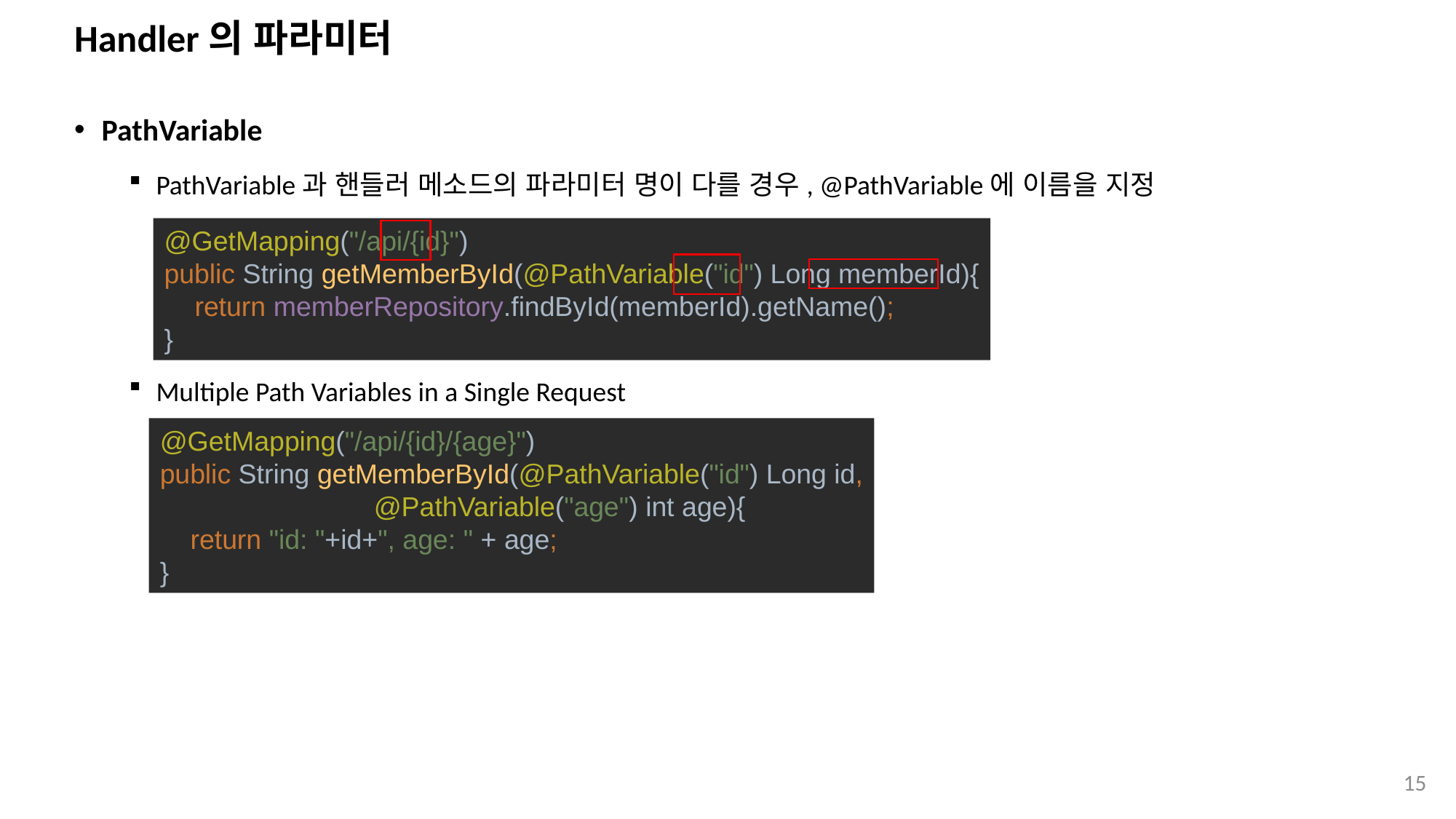

# Handler의 파라미터
PathVariable
PathVariable과 핸들러 메소드의 파라미터 명이 다를 경우, @PathVariable에 이름을 지정

Multiple Path Variables in a Single Request

@GetMapping("/api/{id}")
public String getMemberById(@PathVariable("id") Long memberId){
    return memberRepository.findById(memberId).getName();
}

@GetMapping("/api/{id}/{age}")
public String getMemberById(@PathVariable("id") Long id,
                            @PathVariable("age") int age){
    return "id: "+id+", age: " + age;
}
15